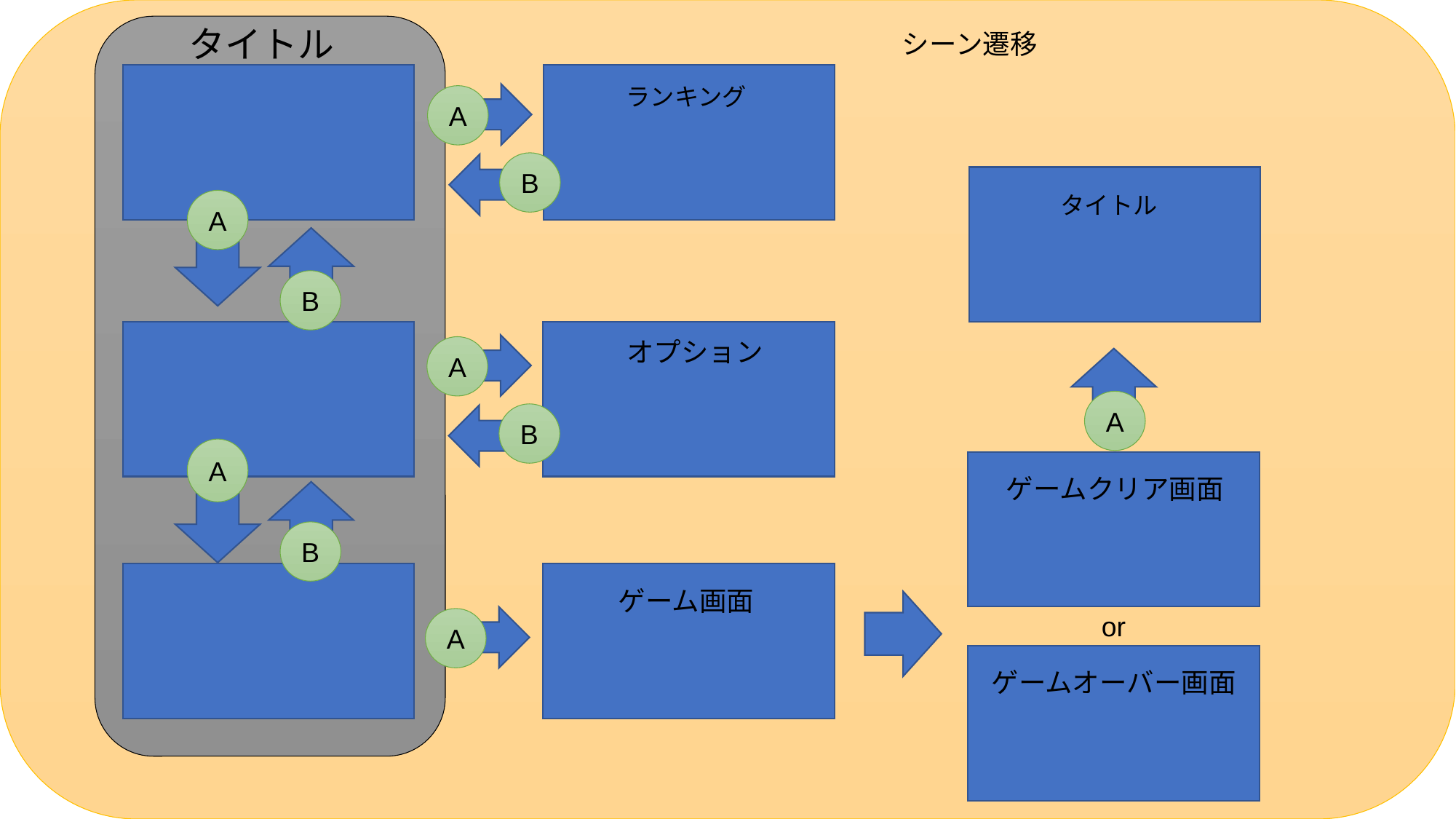

タイトル

シーン遷移

ランキング

A
B

タイトル
A

B

オプション

A

A
B

A

ゲームクリア画面

B

ゲーム画面

or

A

ゲームオーバー画面